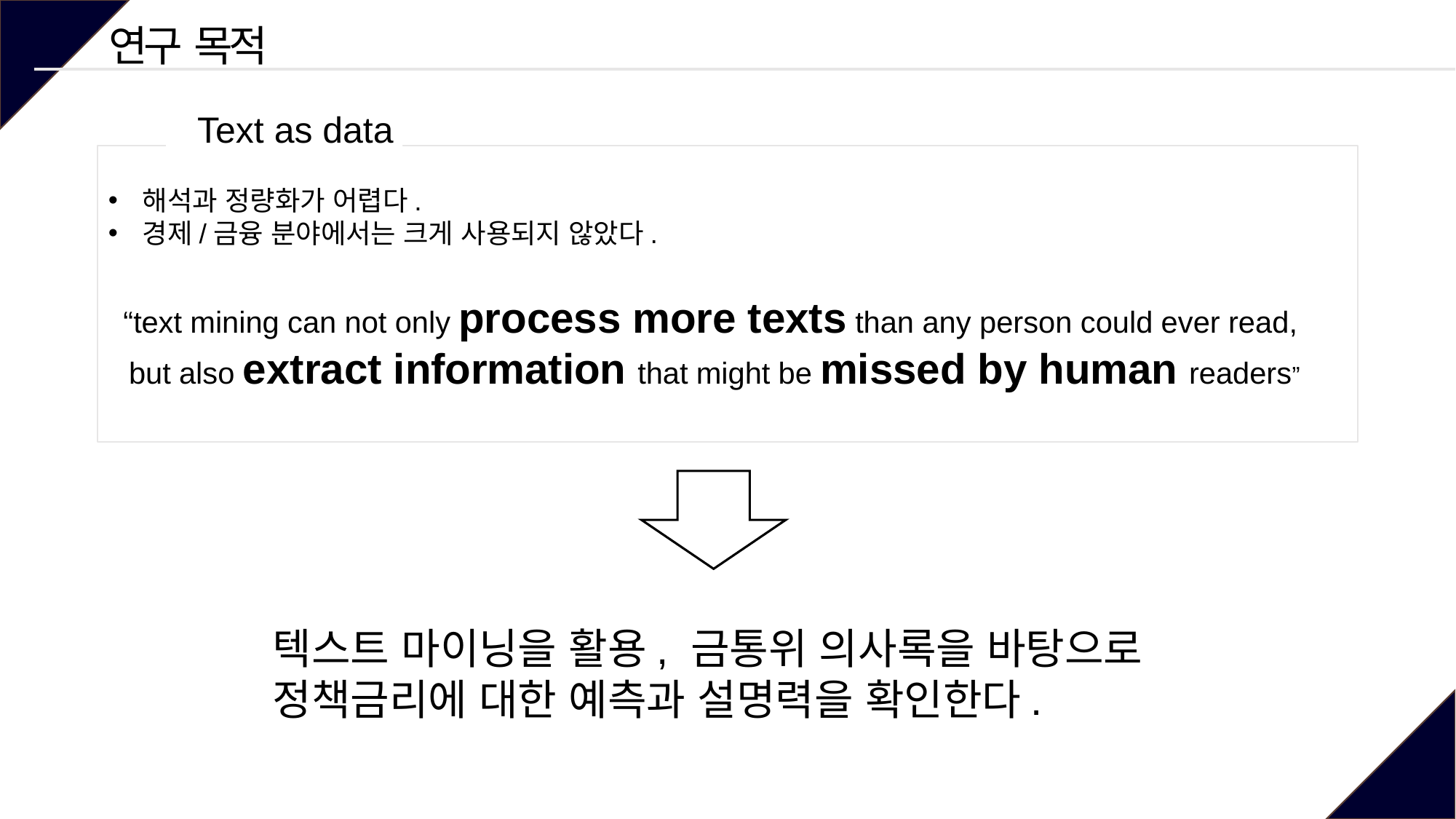

# 연구  목적

Text as data

해석과 정량화가 어렵다.
경제/금융 분야에서는 크게 사용되지 않았다.

“text mining can not only process more texts than any person could ever read,
but also extract information that might be missed by human readers”

텍스트 마이닝을 활용, 금통위 의사록을 바탕으로
정책금리에 대한 예측과 설명력을 확인한다.